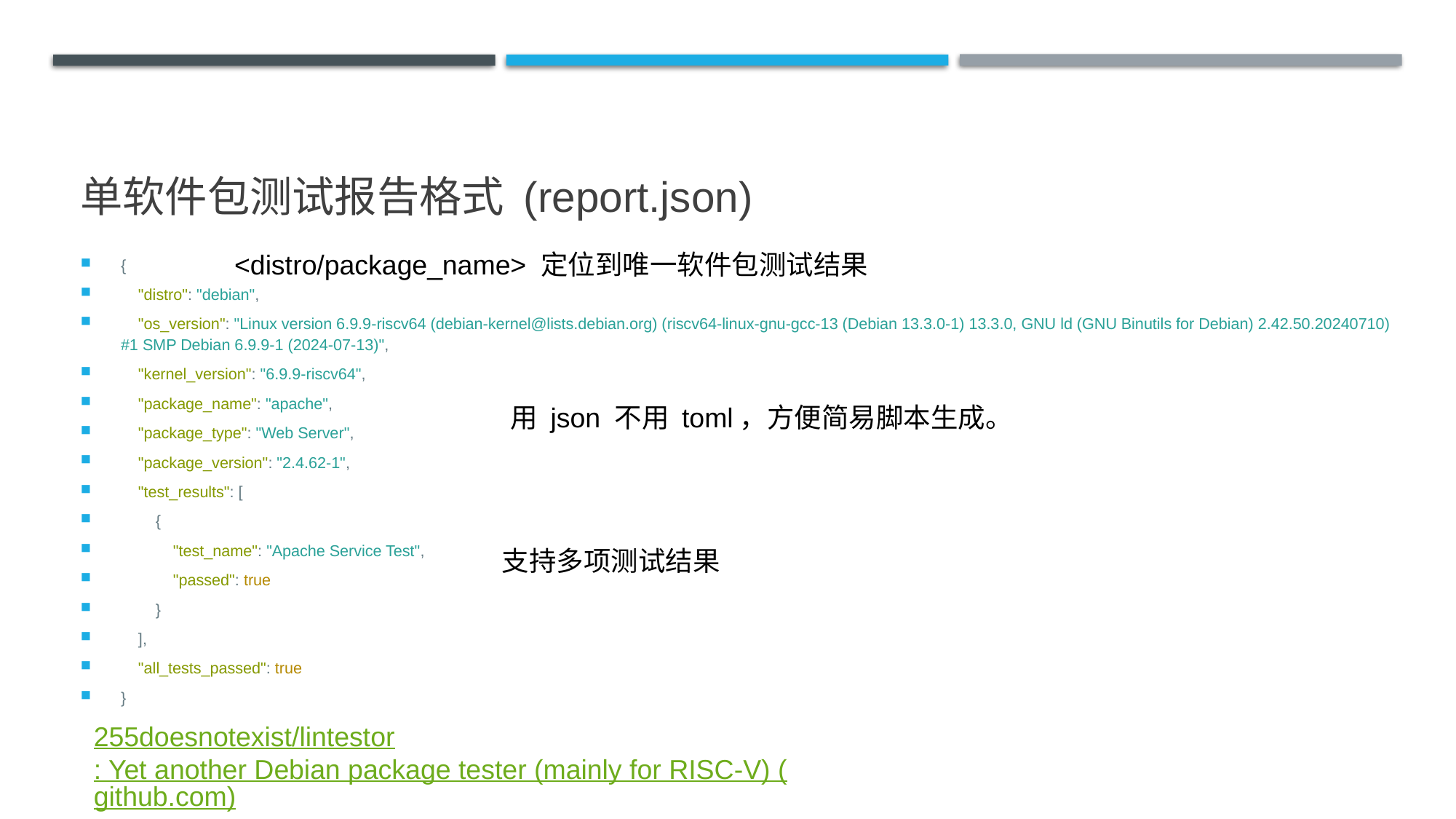

# 单软件包测试报告格式 (report.json)
<distro/package_name> 定位到唯一软件包测试结果
{
    "distro": "debian",
    "os_version": "Linux version 6.9.9-riscv64 (debian-kernel@lists.debian.org) (riscv64-linux-gnu-gcc-13 (Debian 13.3.0-1) 13.3.0, GNU ld (GNU Binutils for Debian) 2.42.50.20240710) #1 SMP Debian 6.9.9-1 (2024-07-13)",
    "kernel_version": "6.9.9-riscv64",
    "package_name": "apache",
    "package_type": "Web Server",
    "package_version": "2.4.62-1",
    "test_results": [
        {
            "test_name": "Apache Service Test",
            "passed": true
        }
    ],
    "all_tests_passed": true
}
用 json 不用 toml，方便简易脚本生成。
支持多项测试结果
255doesnotexist/lintestor: Yet another Debian package tester (mainly for RISC-V) (github.com)